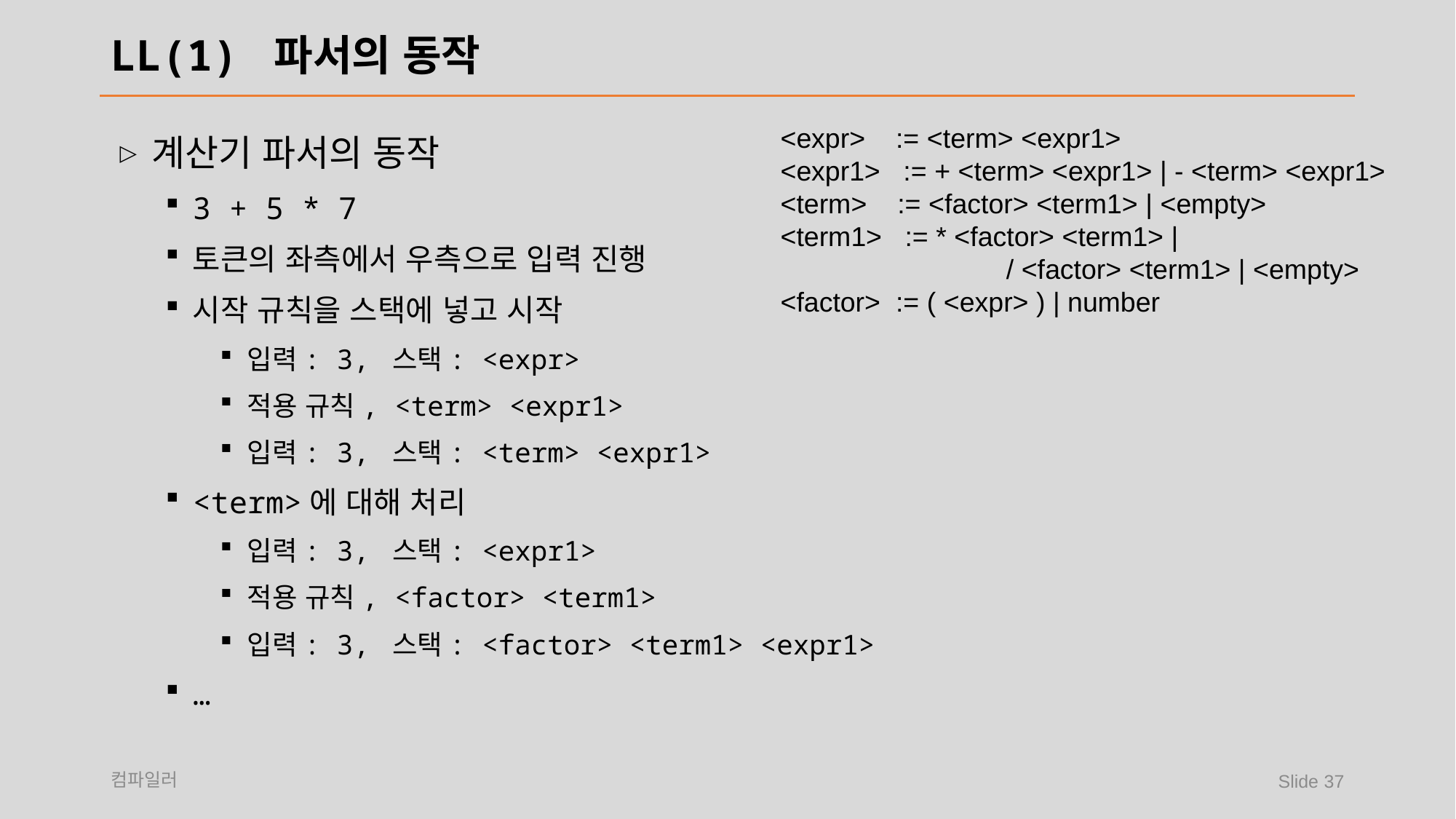

# LL(1) 파서의 동작
<expr>    := <term> <expr1>
<expr1>   := + <term> <expr1> | - <term> <expr1>
<term>    := <factor> <term1> | <empty>
<term1>   := * <factor> <term1> |
		 / <factor> <term1> | <empty>
<factor>  := ( <expr> ) | number
계산기 파서의 동작
3 + 5 * 7
토큰의 좌측에서 우측으로 입력 진행
시작 규칙을 스택에 넣고 시작
입력: 3, 스택: <expr>
적용 규칙, <term> <expr1>
입력: 3, 스택: <term> <expr1>
<term>에 대해 처리
입력: 3, 스택: <expr1>
적용 규칙, <factor> <term1>
입력: 3, 스택: <factor> <term1> <expr1>
…

컴파일러
Slide 37